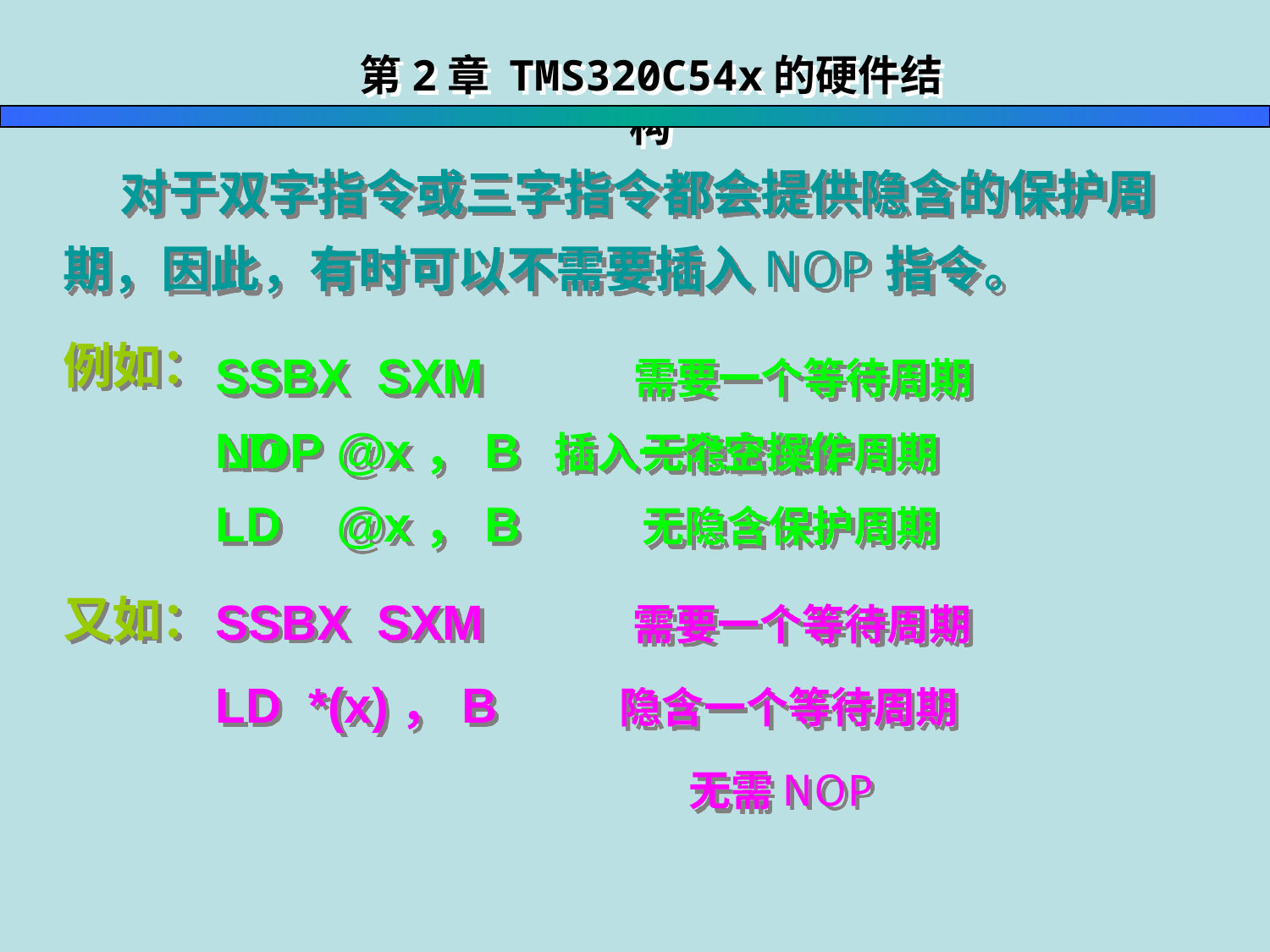

第2章 TMS320C54x的硬件结构

    对于双字指令或三字指令都会提供隐含的保护周期，因此，有时可以不需要插入NOP指令。
例如：
    SSBX  SXM          需要一个等待周期
    LD    @x，B        无隐含保护周期
    NOP                插入一个空操作
    LD    @x，B        无隐含保护周期
    SSBX  SXM          需要一个等待周期
    LD  *(x)，B        隐含一个等待周期
                                              无需NOP
又如：
175